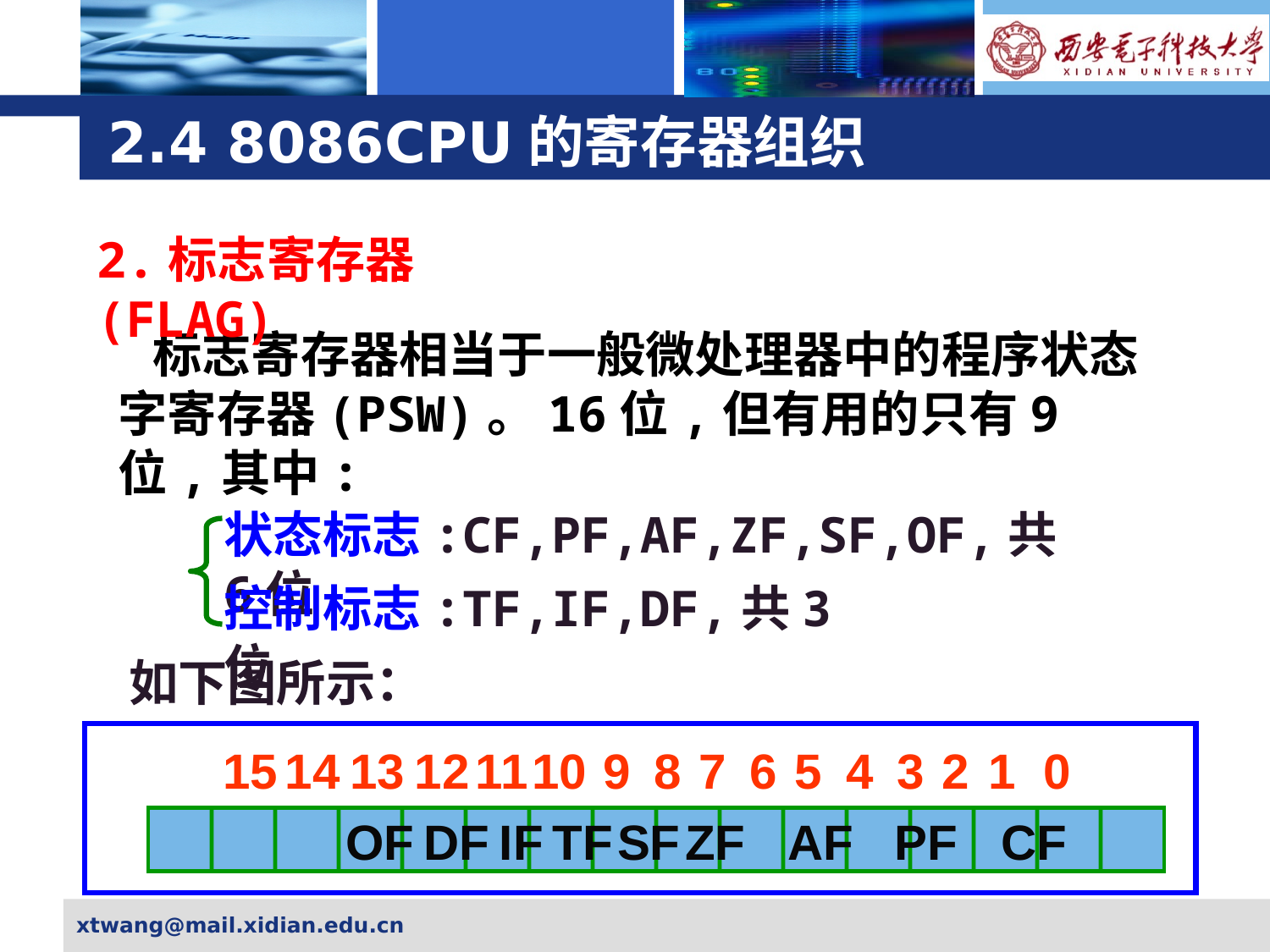

# 2.4 8086CPU的寄存器组织
2.标志寄存器(FLAG)
  标志寄存器相当于一般微处理器中的程序状态字寄存器(PSW)。16位,但有用的只有9位,其中:
状态标志:CF,PF,AF,ZF,SF,OF,共6位

控制标志:TF,IF,DF,共3位
如下图所示：
15 14 13 12 11 10 9   8 7  6 5  4  3 2  1  0

     OF DF IF TF SF ZF     AF   PF   CF

xtwang@mail.xidian.edu.cn